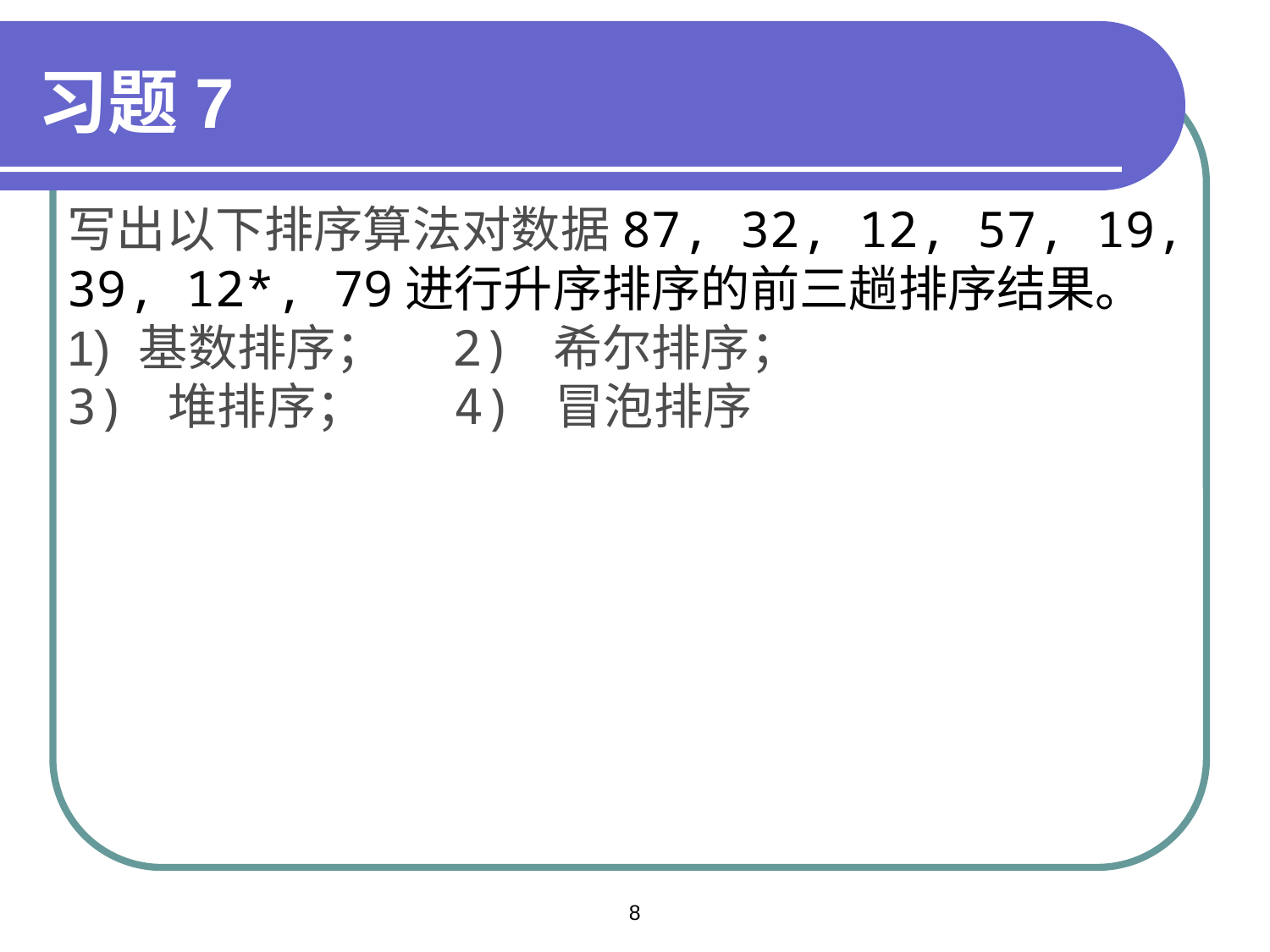

习题7
写出以下排序算法对数据87, 32, 12, 57, 19, 39, 12*, 79进行升序排序的前三趟排序结果。
基数排序；     2) 希尔排序；
3) 堆排序；       4) 冒泡排序

8